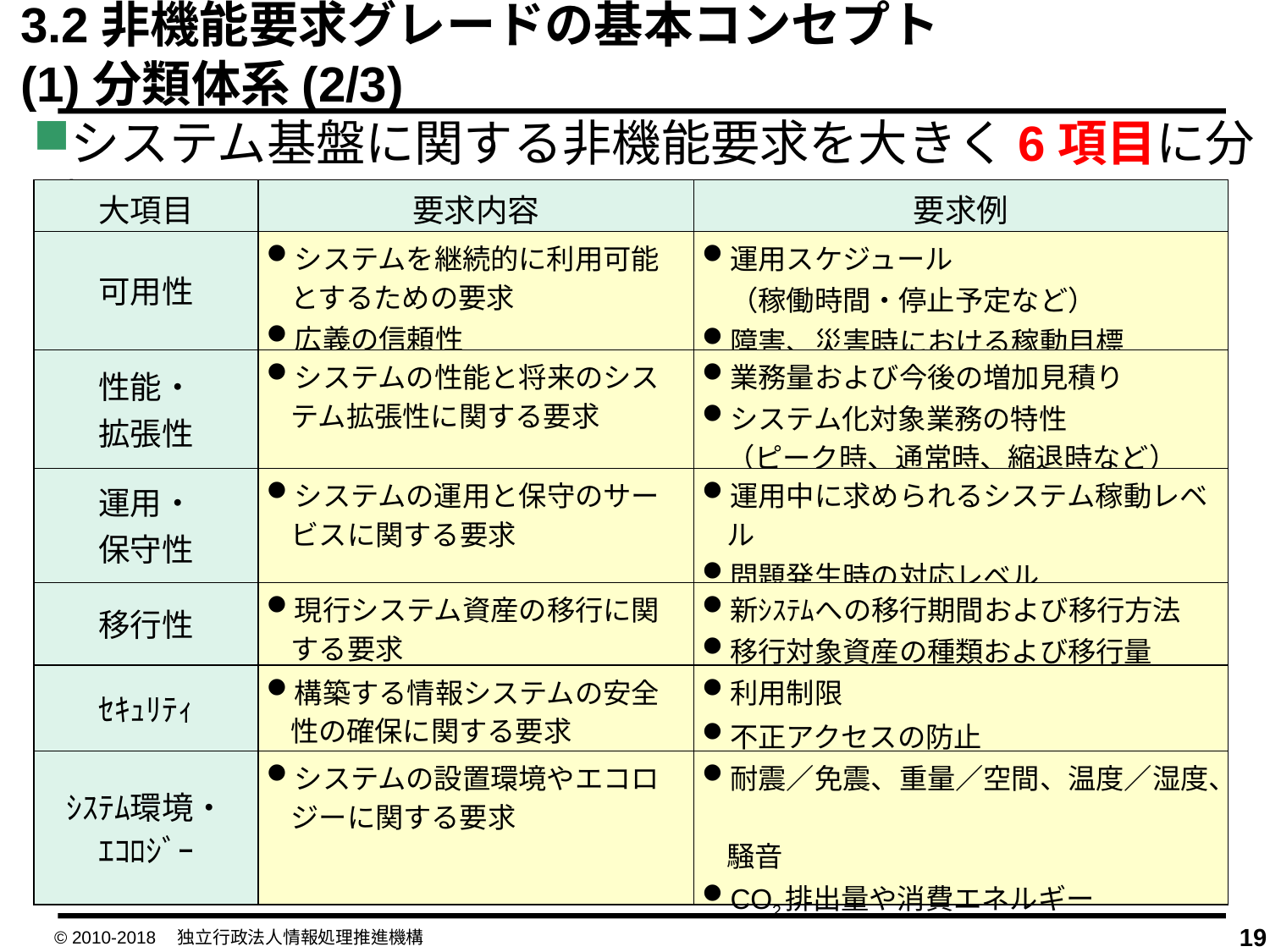

3.2非機能要求グレードの基本コンセプト
(1)分類体系(2/3)
システム基盤に関する非機能要求を大きく6項目に分類
| 大項目 | 要求内容 | 要求例 |
| --- | --- | --- |
| 可用性 | システムを継続的に利用可能とするための要求 広義の信頼性 | 運用スケジュール 　（稼働時間・停止予定など） 障害、災害時における稼動目標 |
| 性能・ 拡張性 | システムの性能と将来のシステム拡張性に関する要求 | 業務量および今後の増加見積り システム化対象業務の特性　 （ピーク時、通常時、縮退時など） |
| 運用・ 保守性 | システムの運用と保守のサービスに関する要求 | 運用中に求められるシステム稼動レベル 問題発生時の対応レベル |
| 移行性 | 現行システム資産の移行に関する要求 | 新ｼｽﾃﾑへの移行期間および移行方法 移行対象資産の種類および移行量 |
| ｾｷｭﾘﾃｨ | 構築する情報システムの安全性の確保に関する要求 | 利用制限 不正アクセスの防止 |
| ｼｽﾃﾑ環境・ ｴｺﾛｼﾞｰ | システムの設置環境やエコロジーに関する要求 | 耐震／免震、重量／空間、温度／湿度、 騒音 CO2排出量や消費エネルギー |
© 2010-2018　独立行政法人情報処理推進機構